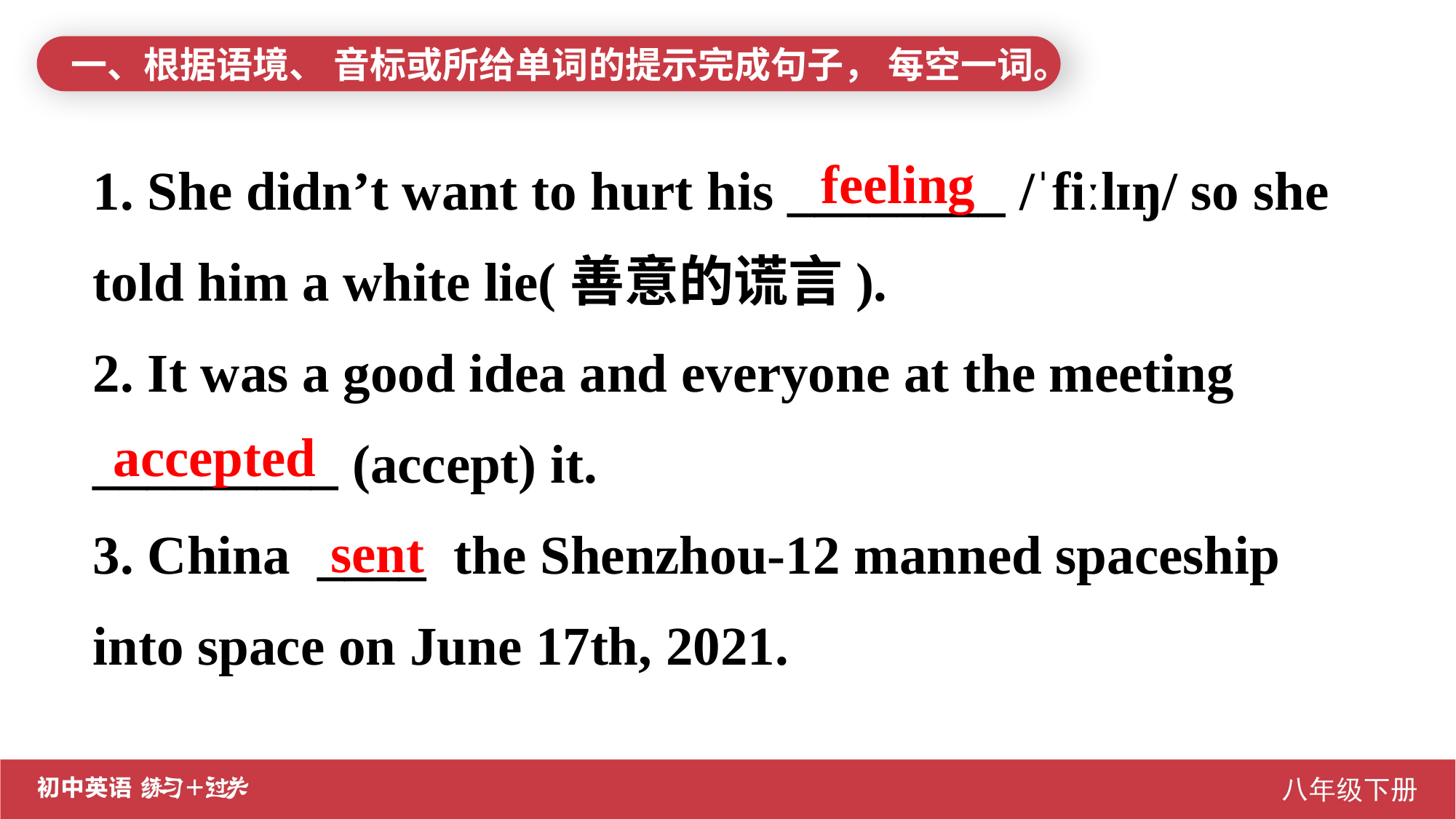

一、根据语境、 音标或所给单词的提示完成句子， 每空一词。
1. She didn’t want to hurt his ________ /ˈfiːlɪŋ/ so she told him a white lie(善意的谎言).
2. It was a good idea and everyone at the meeting   _________ (accept) it.
3. China  ____  the Shenzhou-12 manned spaceship into space on June 17th, 2021.

feeling
accepted
sent